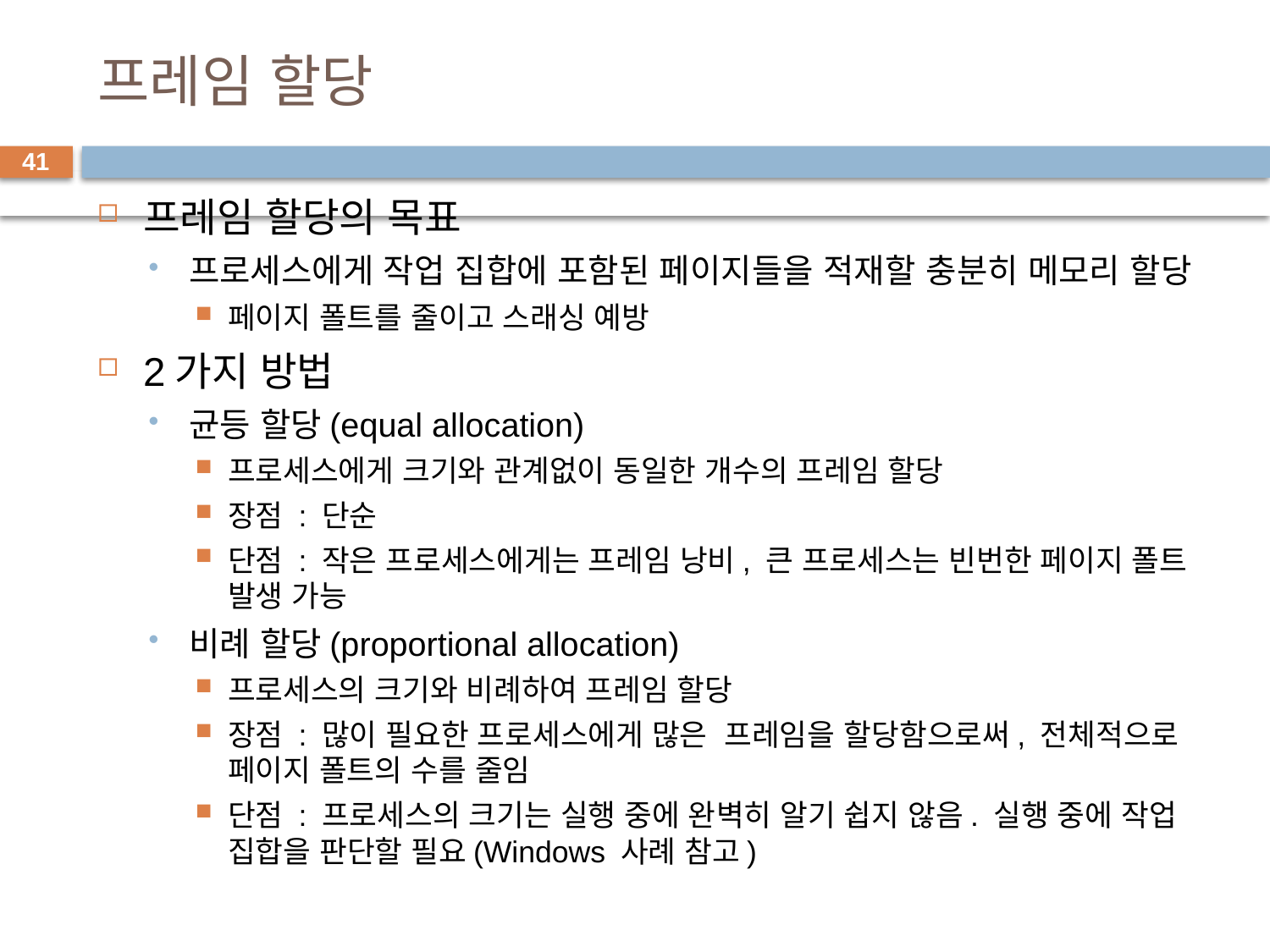

# 프레임 할당
41
프레임 할당의 목표
프로세스에게 작업 집합에 포함된 페이지들을 적재할 충분히 메모리 할당
페이지 폴트를 줄이고 스래싱 예방
2가지 방법
균등 할당(equal allocation)
프로세스에게 크기와 관계없이 동일한 개수의 프레임 할당
장점 : 단순
단점 : 작은 프로세스에게는 프레임 낭비, 큰 프로세스는 빈번한 페이지 폴트 발생 가능
비례 할당(proportional allocation)
프로세스의 크기와 비례하여 프레임 할당
장점 : 많이 필요한 프로세스에게 많은  프레임을 할당함으로써, 전체적으로 페이지 폴트의 수를 줄임
단점 : 프로세스의 크기는 실행 중에 완벽히 알기 쉽지 않음. 실행 중에 작업 집합을 판단할 필요(Windows 사례 참고)